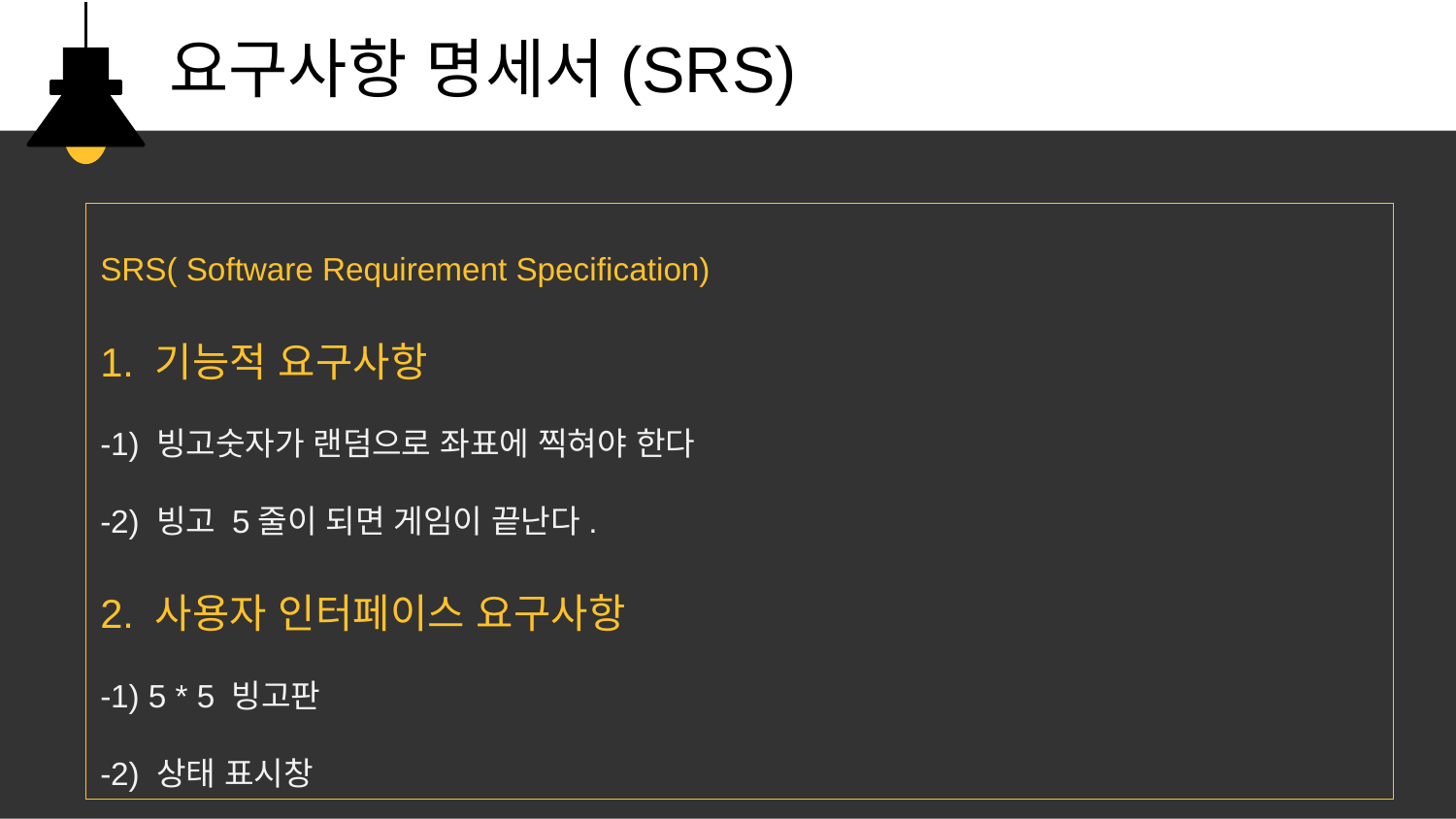

요구사항 명세서(SRS)

SRS( Software Requirement Specification)
1. 기능적 요구사항
-1) 빙고숫자가 랜덤으로 좌표에 찍혀야 한다
-2) 빙고 5줄이 되면 게임이 끝난다.
2. 사용자 인터페이스 요구사항
-1) 5 * 5 빙고판
-2) 상태 표시창